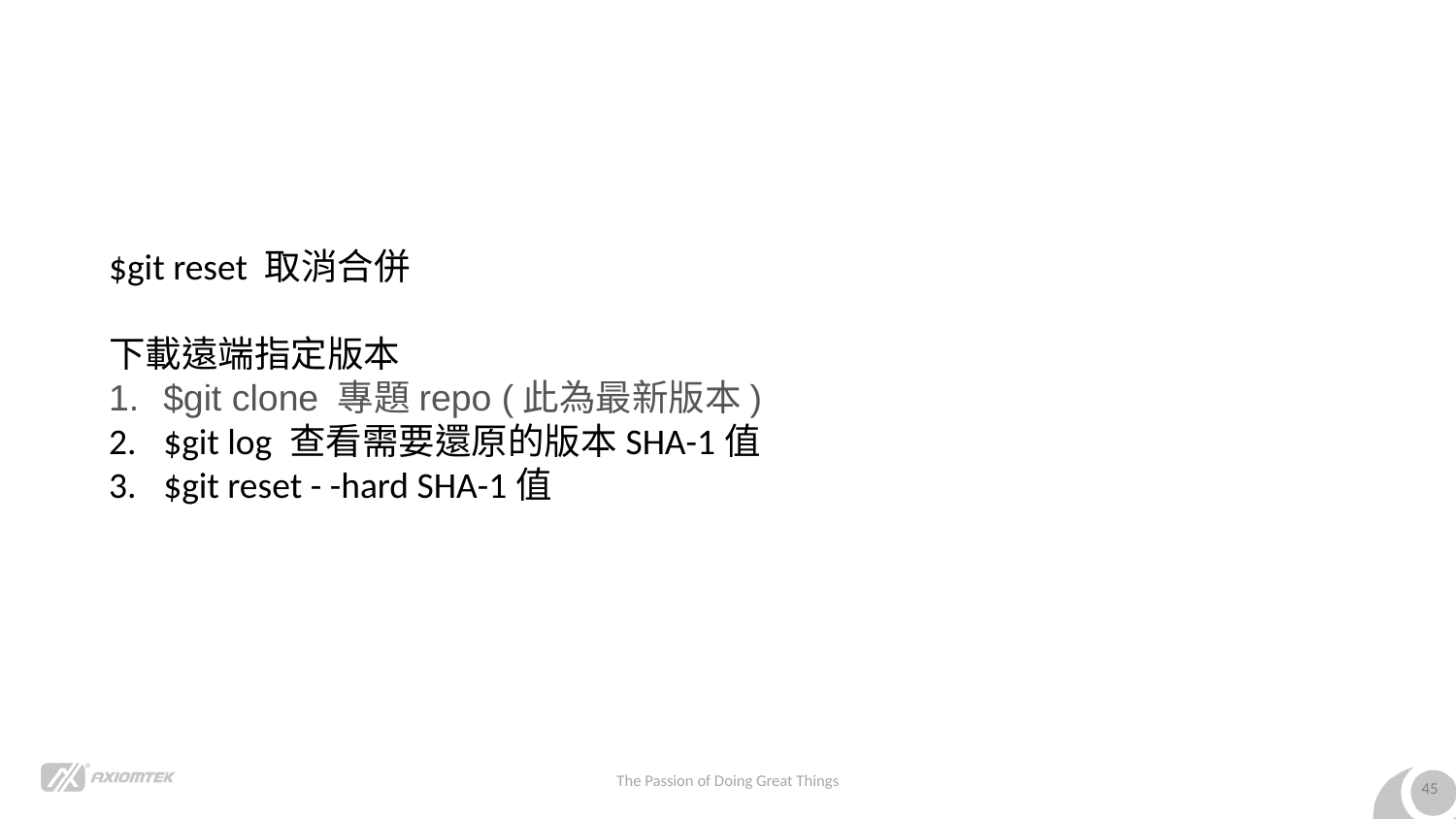

#
$git reset 取消合併

下載遠端指定版本
$git clone 專題repo (此為最新版本)
$git log 查看需要還原的版本SHA-1值
$git reset - -hard SHA-1值